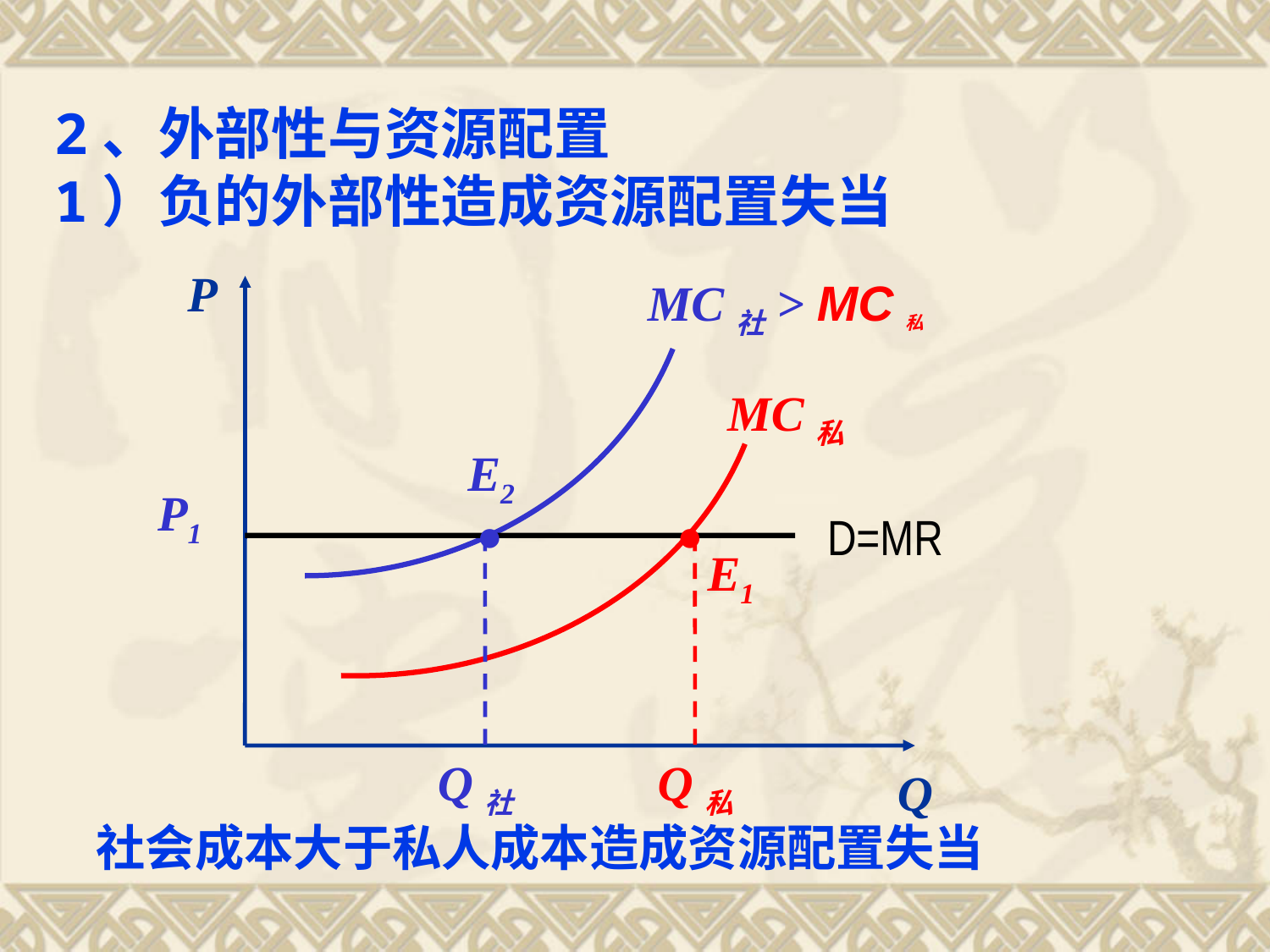

# 2、外部性与资源配置 1）负的外部性造成资源配置失当

P
MC社> MC私

MC私
E2
P1
•
•
D=MR

E1

Q社
Q私
Q
社会成本大于私人成本造成资源配置失当